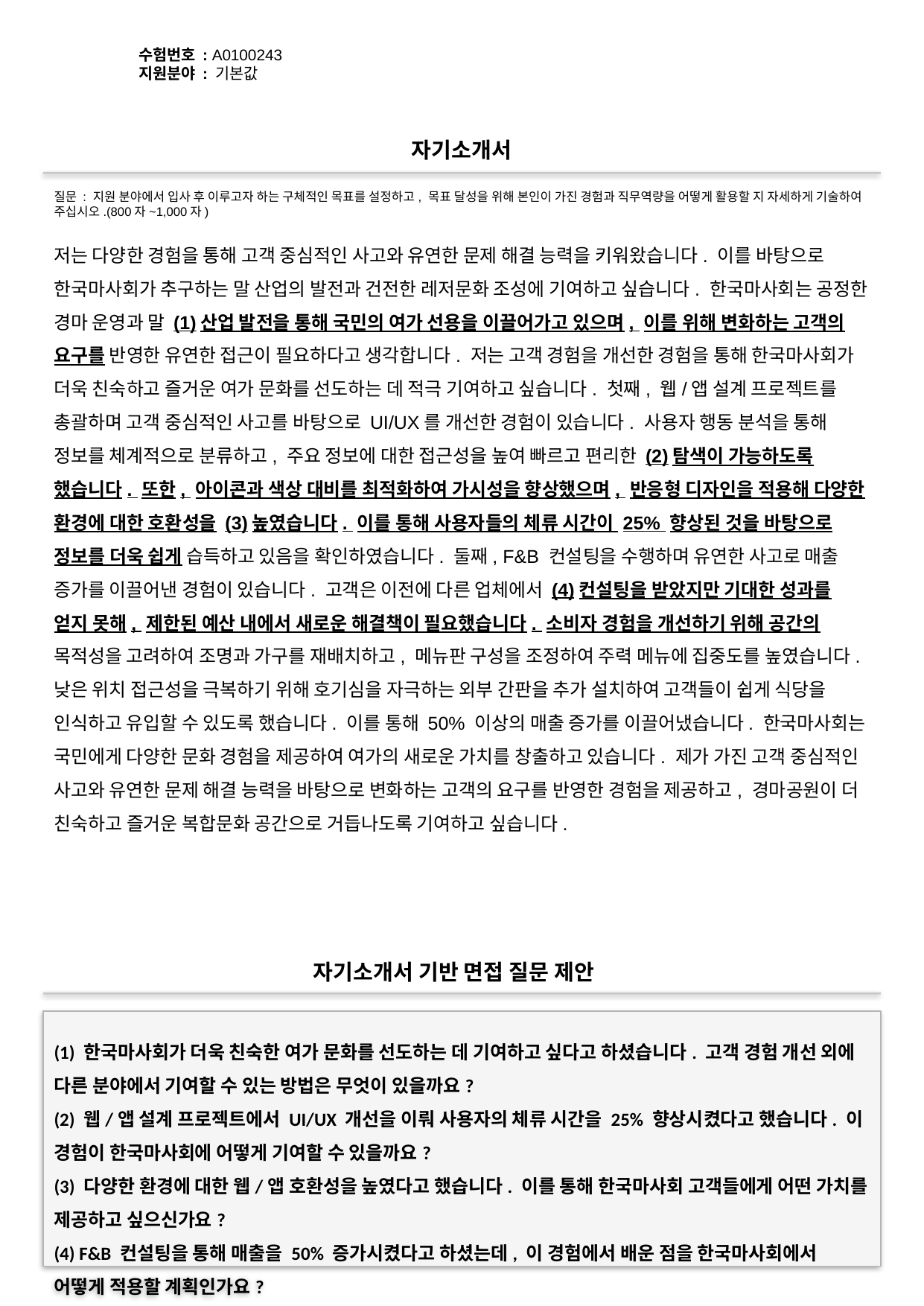

수험번호 : A0100243
지원분야 : 기본값
#

자기소개서

질문 : 지원 분야에서 입사 후 이루고자 하는 구체적인 목표를 설정하고, 목표 달성을 위해 본인이 가진 경험과 직무역량을 어떻게 활용할 지 자세하게 기술하여 주십시오.(800자~1,000자)

저는 다양한 경험을 통해 고객 중심적인 사고와 유연한 문제 해결 능력을 키워왔습니다. 이를 바탕으로 한국마사회가 추구하는 말 산업의 발전과 건전한 레저문화 조성에 기여하고 싶습니다. 한국마사회는 공정한 경마 운영과 말 (1)산업 발전을 통해 국민의 여가 선용을 이끌어가고 있으며, 이를 위해 변화하는 고객의 요구를 반영한 유연한 접근이 필요하다고 생각합니다. 저는 고객 경험을 개선한 경험을 통해 한국마사회가 더욱 친숙하고 즐거운 여가 문화를 선도하는 데 적극 기여하고 싶습니다. 첫째, 웹/앱 설계 프로젝트를 총괄하며 고객 중심적인 사고를 바탕으로 UI/UX를 개선한 경험이 있습니다. 사용자 행동 분석을 통해 정보를 체계적으로 분류하고, 주요 정보에 대한 접근성을 높여 빠르고 편리한 (2)탐색이 가능하도록 했습니다. 또한, 아이콘과 색상 대비를 최적화하여 가시성을 향상했으며, 반응형 디자인을 적용해 다양한 환경에 대한 호환성을 (3)높였습니다. 이를 통해 사용자들의 체류 시간이 25% 향상된 것을 바탕으로 정보를 더욱 쉽게 습득하고 있음을 확인하였습니다. 둘째, F&B 컨설팅을 수행하며 유연한 사고로 매출 증가를 이끌어낸 경험이 있습니다. 고객은 이전에 다른 업체에서 (4)컨설팅을 받았지만 기대한 성과를 얻지 못해, 제한된 예산 내에서 새로운 해결책이 필요했습니다. 소비자 경험을 개선하기 위해 공간의 목적성을 고려하여 조명과 가구를 재배치하고, 메뉴판 구성을 조정하여 주력 메뉴에 집중도를 높였습니다. 낮은 위치 접근성을 극복하기 위해 호기심을 자극하는 외부 간판을 추가 설치하여 고객들이 쉽게 식당을 인식하고 유입할 수 있도록 했습니다. 이를 통해 50% 이상의 매출 증가를 이끌어냈습니다. 한국마사회는 국민에게 다양한 문화 경험을 제공하여 여가의 새로운 가치를 창출하고 있습니다. 제가 가진 고객 중심적인 사고와 유연한 문제 해결 능력을 바탕으로 변화하는 고객의 요구를 반영한 경험을 제공하고, 경마공원이 더 친숙하고 즐거운 복합문화 공간으로 거듭나도록 기여하고 싶습니다.

자기소개서 기반 면접 질문 제안

(1) 한국마사회가 더욱 친숙한 여가 문화를 선도하는 데 기여하고 싶다고 하셨습니다. 고객 경험 개선 외에 다른 분야에서 기여할 수 있는 방법은 무엇이 있을까요?
(2) 웹/앱 설계 프로젝트에서 UI/UX 개선을 이뤄 사용자의 체류 시간을 25% 향상시켰다고 했습니다. 이 경험이 한국마사회에 어떻게 기여할 수 있을까요?
(3) 다양한 환경에 대한 웹/앱 호환성을 높였다고 했습니다. 이를 통해 한국마사회 고객들에게 어떤 가치를 제공하고 싶으신가요?
(4) F&B 컨설팅을 통해 매출을 50% 증가시켰다고 하셨는데, 이 경험에서 배운 점을 한국마사회에서 어떻게 적용할 계획인가요?